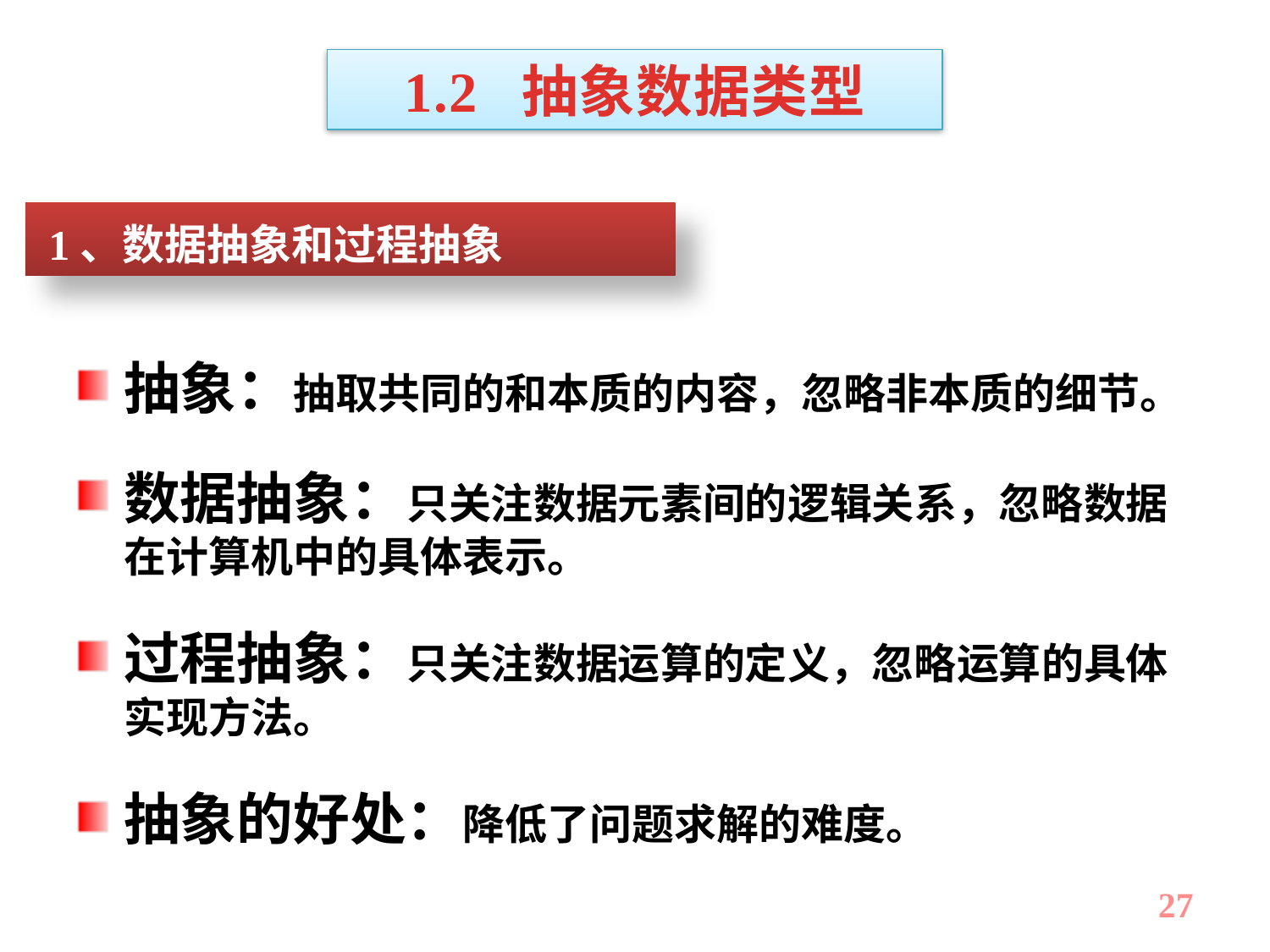

1.2  抽象数据类型
 1、数据抽象和过程抽象
抽象：抽取共同的和本质的内容，忽略非本质的细节。
数据抽象：只关注数据元素间的逻辑关系，忽略数据在计算机中的具体表示。
过程抽象：只关注数据运算的定义，忽略运算的具体实现方法。
抽象的好处：降低了问题求解的难度。
27